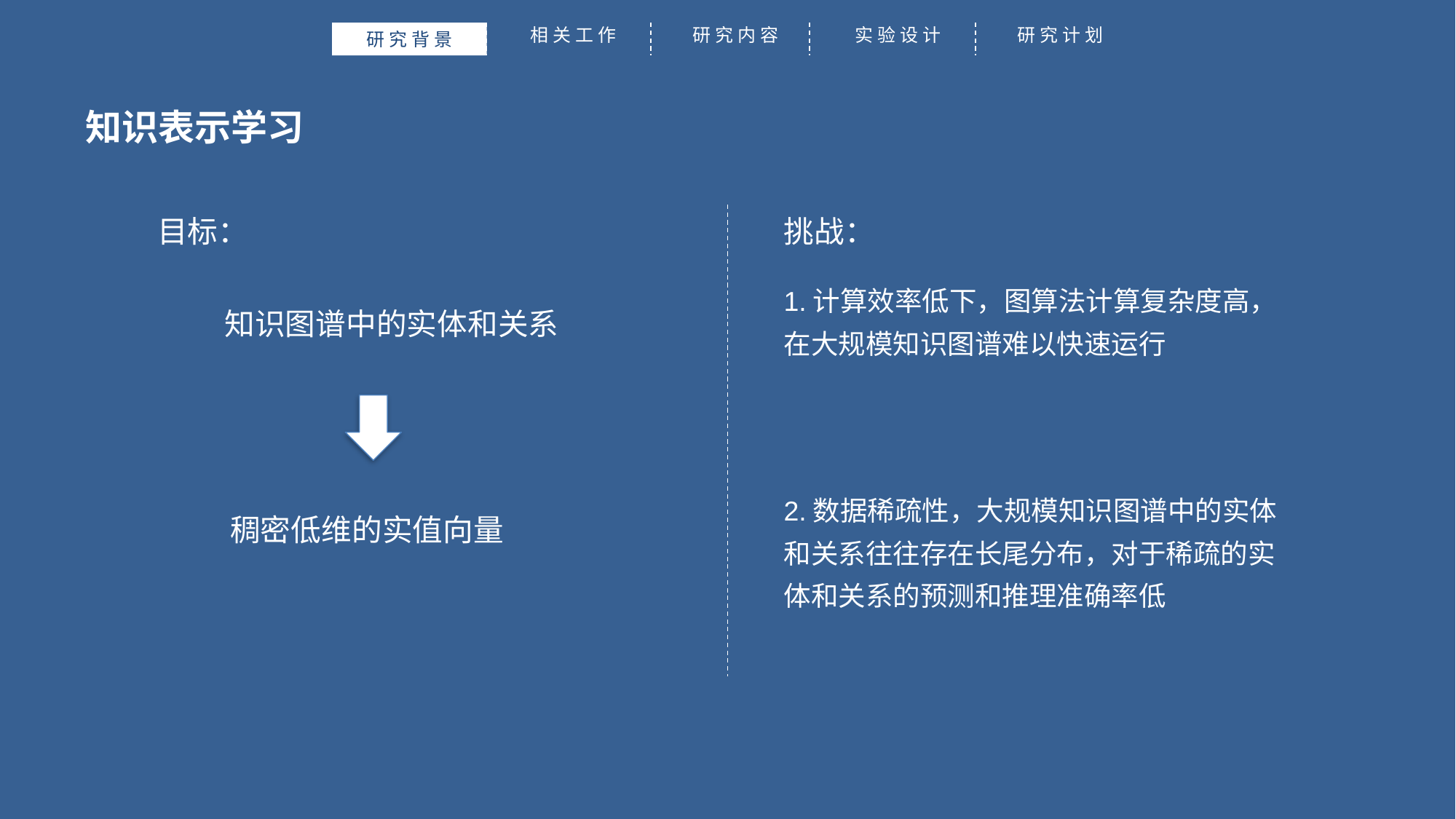

相关工作
研究内容
实验设计
研究计划
研究背景
知识表示学习
目标：
挑战：
1.计算效率低下，图算法计算复杂度高，
在大规模知识图谱难以快速运行

知识图谱中的实体和关系

2.数据稀疏性，大规模知识图谱中的实体和关系往往存在长尾分布，对于稀疏的实体和关系的预测和推理准确率低
稠密低维的实值向量